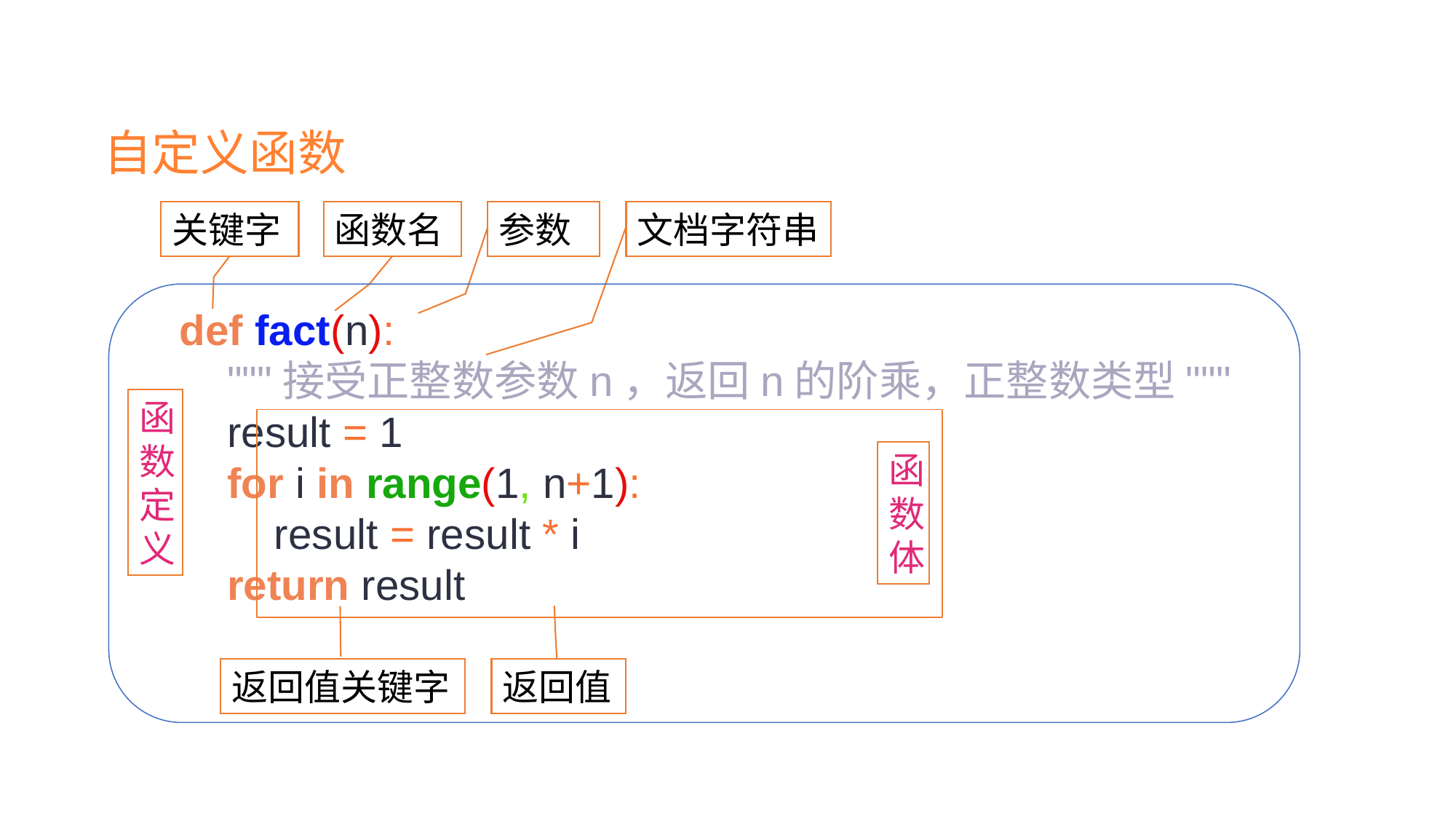

自定义函数
参数
文档字符串
关键字
函数名

def fact(n):
    """接受正整数参数n，返回n的阶乘，正整数类型"""
    result = 1
    for i in range(1, n+1):
        result = result * i
    return result
函数定义

函数体
返回值
返回值关键字